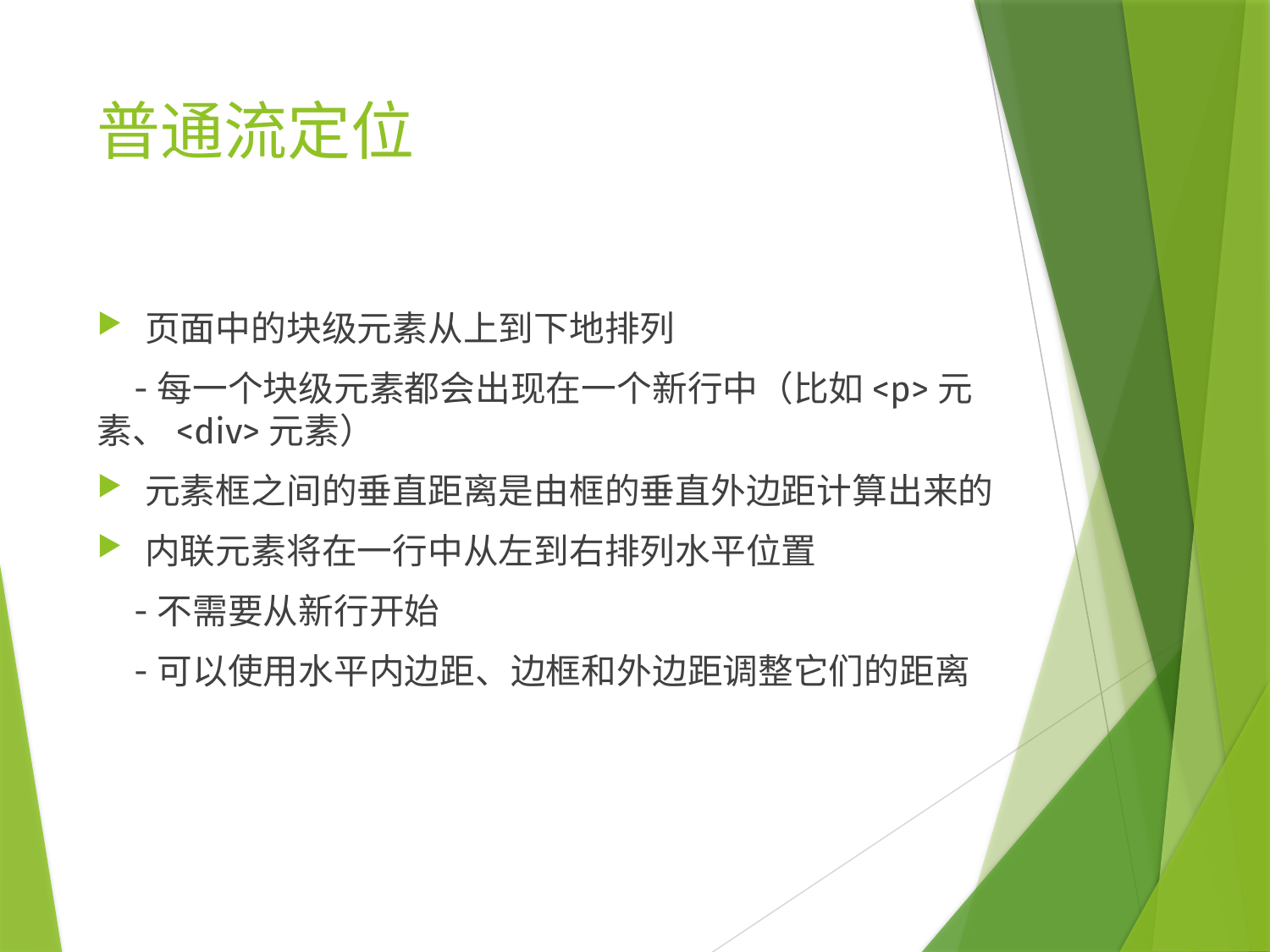

# 普通流定位
页面中的块级元素从上到下地排列
    -每一个块级元素都会出现在一个新行中（比如<p>元素、<div>元素）
元素框之间的垂直距离是由框的垂直外边距计算出来的
内联元素将在一行中从左到右排列水平位置
    -不需要从新行开始
    -可以使用水平内边距、边框和外边距调整它们的距离